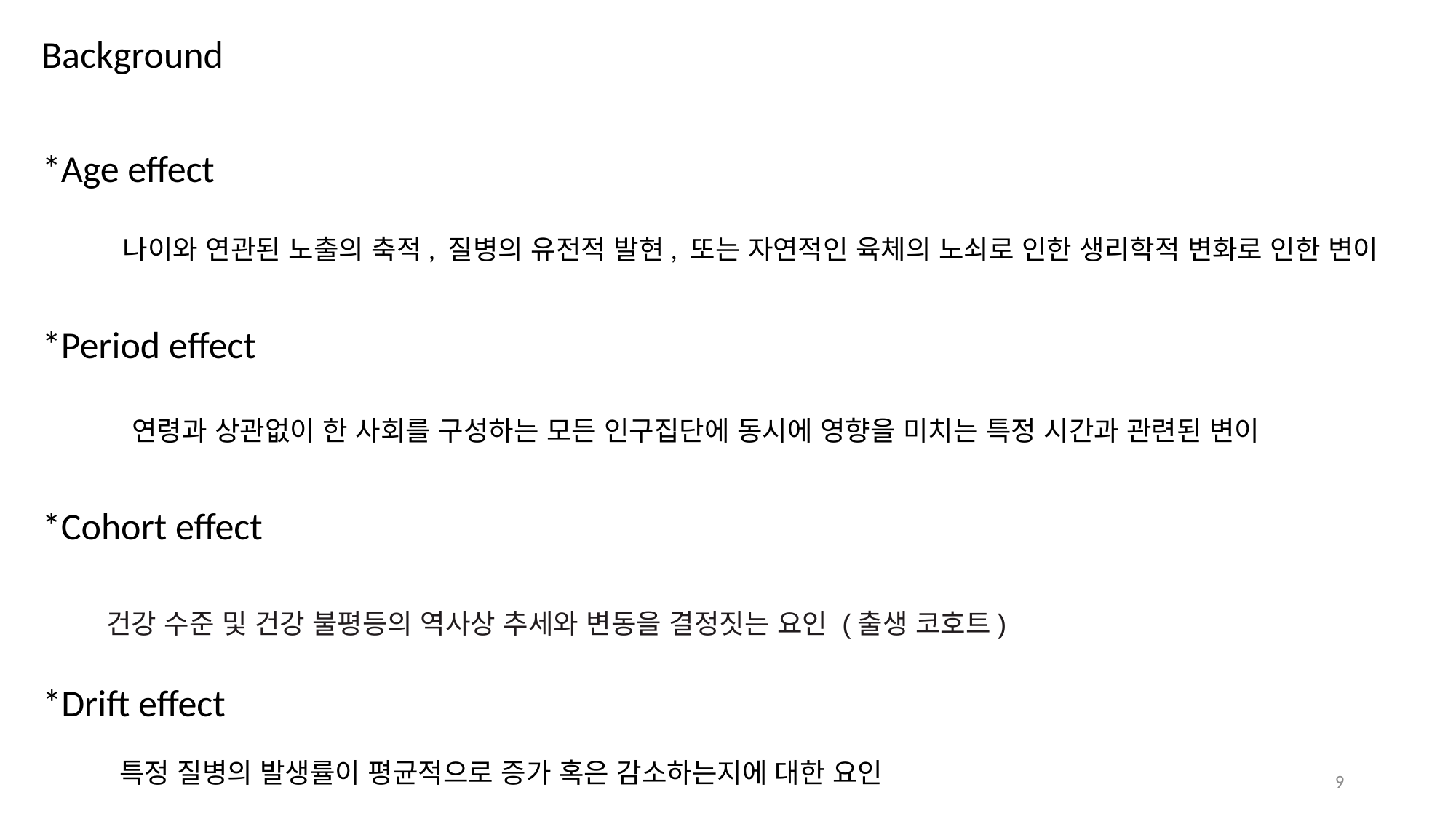

Background
*Age effect
나이와 연관된 노출의 축적, 질병의 유전적 발현, 또는 자연적인 육체의 노쇠로 인한 생리학적 변화로 인한 변이
*Period effect
연령과 상관없이 한 사회를 구성하는 모든 인구집단에 동시에 영향을 미치는 특정 시간과 관련된 변이
*Cohort effect
건강 수준 및 건강 불평등의 역사상 추세와 변동을 결정짓는 요인 (출생 코호트)
*Drift effect
특정 질병의 발생률이 평균적으로 증가 혹은 감소하는지에 대한 요인
9